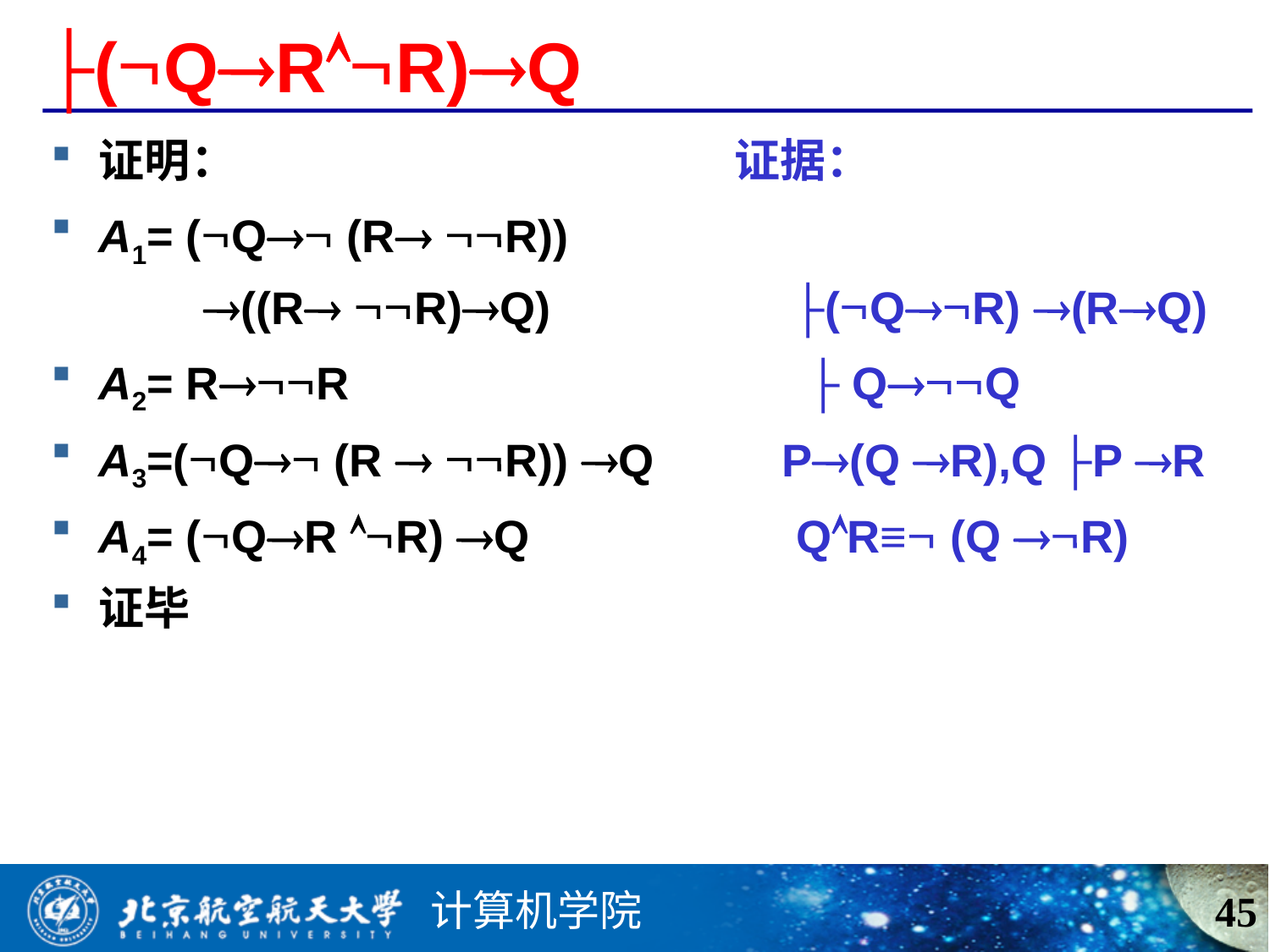

# ├(¬Q→R∧¬R)→Q
证明：                                                证据：
A1= (¬Q→¬ (R→ ¬¬R))
            →((R→ ¬¬R)→Q)                   ├(¬Q→¬R) →(R→Q)
A2= R→¬¬R                                    ├ Q→¬¬Q
A3=(¬Q→¬ (R → ¬¬R)) →Q          P→(Q →R),Q ├P →R
A4= (¬Q→R ∧¬R) →Q                     Q∧R≡¬ (Q →¬R)
证毕